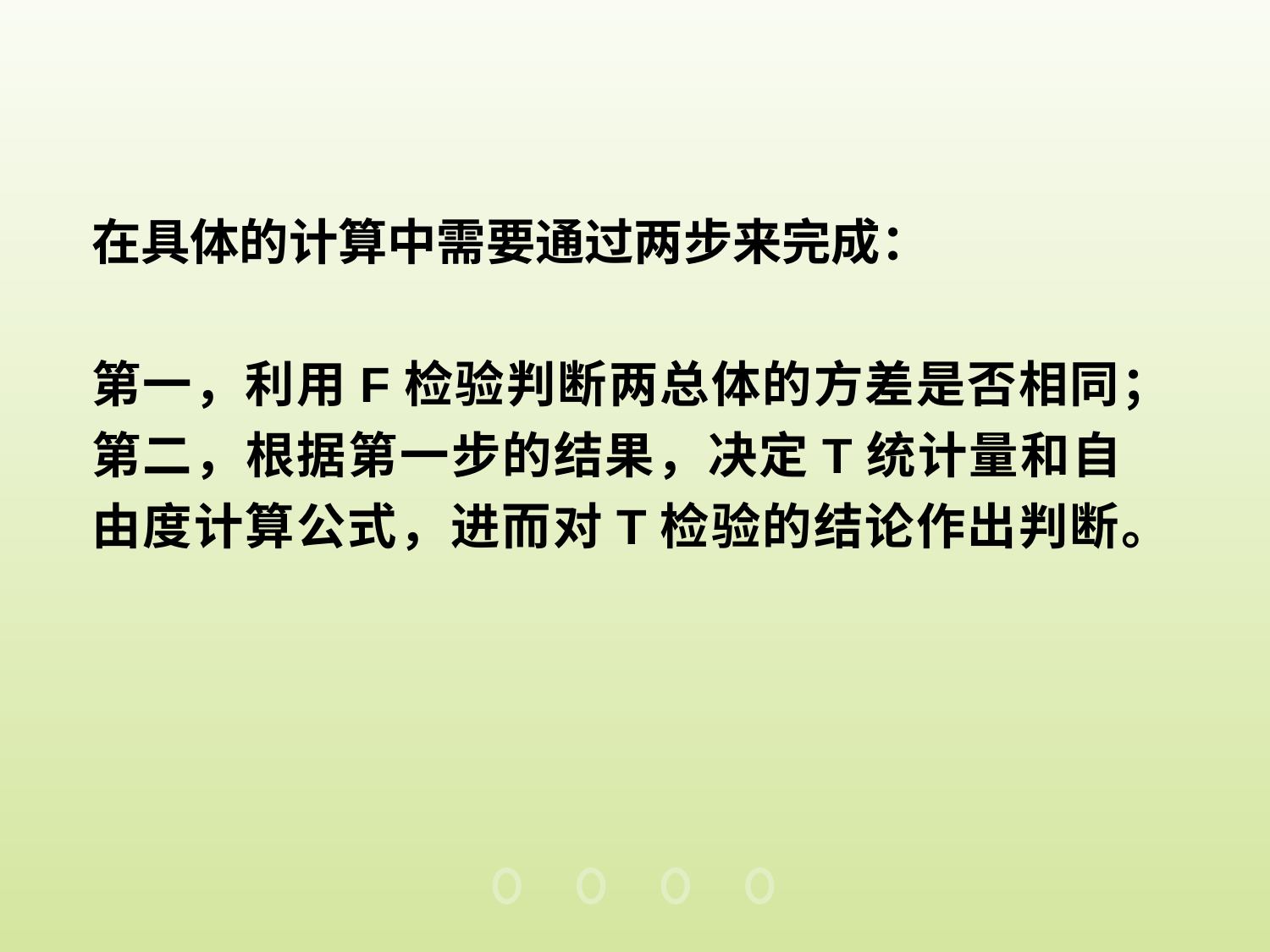

在具体的计算中需要通过两步来完成：

第一，利用F检验判断两总体的方差是否相同；第二，根据第一步的结果，决定T统计量和自由度计算公式，进而对T检验的结论作出判断。